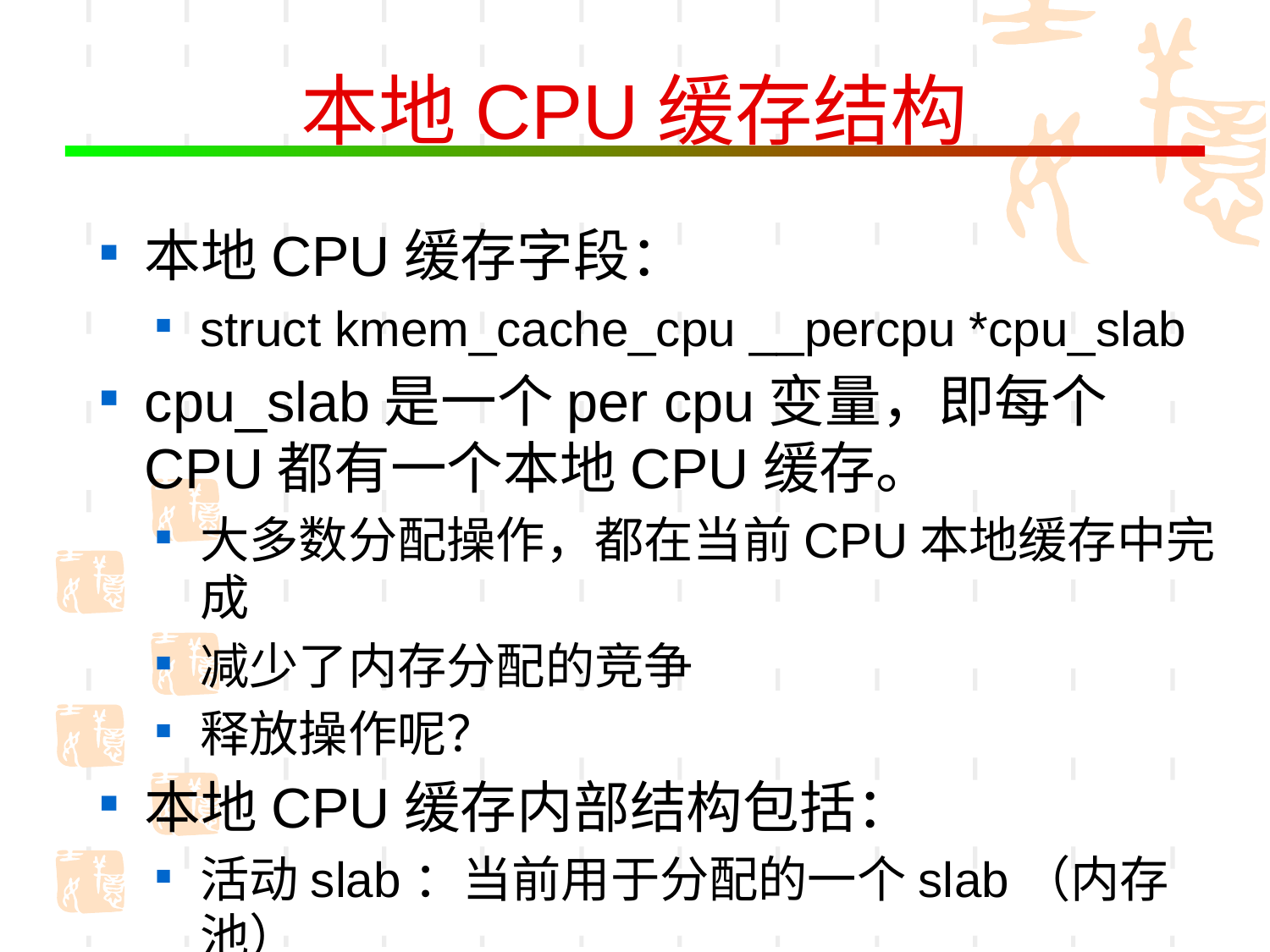

# 本地CPU缓存结构
本地CPU缓存字段：
struct kmem_cache_cpu __percpu *cpu_slab
cpu_slab是一个per cpu变量，即每个CPU都有一个本地CPU缓存。
大多数分配操作，都在当前CPU本地缓存中完成
减少了内存分配的竞争
释放操作呢？
本地CPU缓存内部结构包括：
活动slab：当前用于分配的一个slab（内存池）
部分空（闲）的slab组成的链表